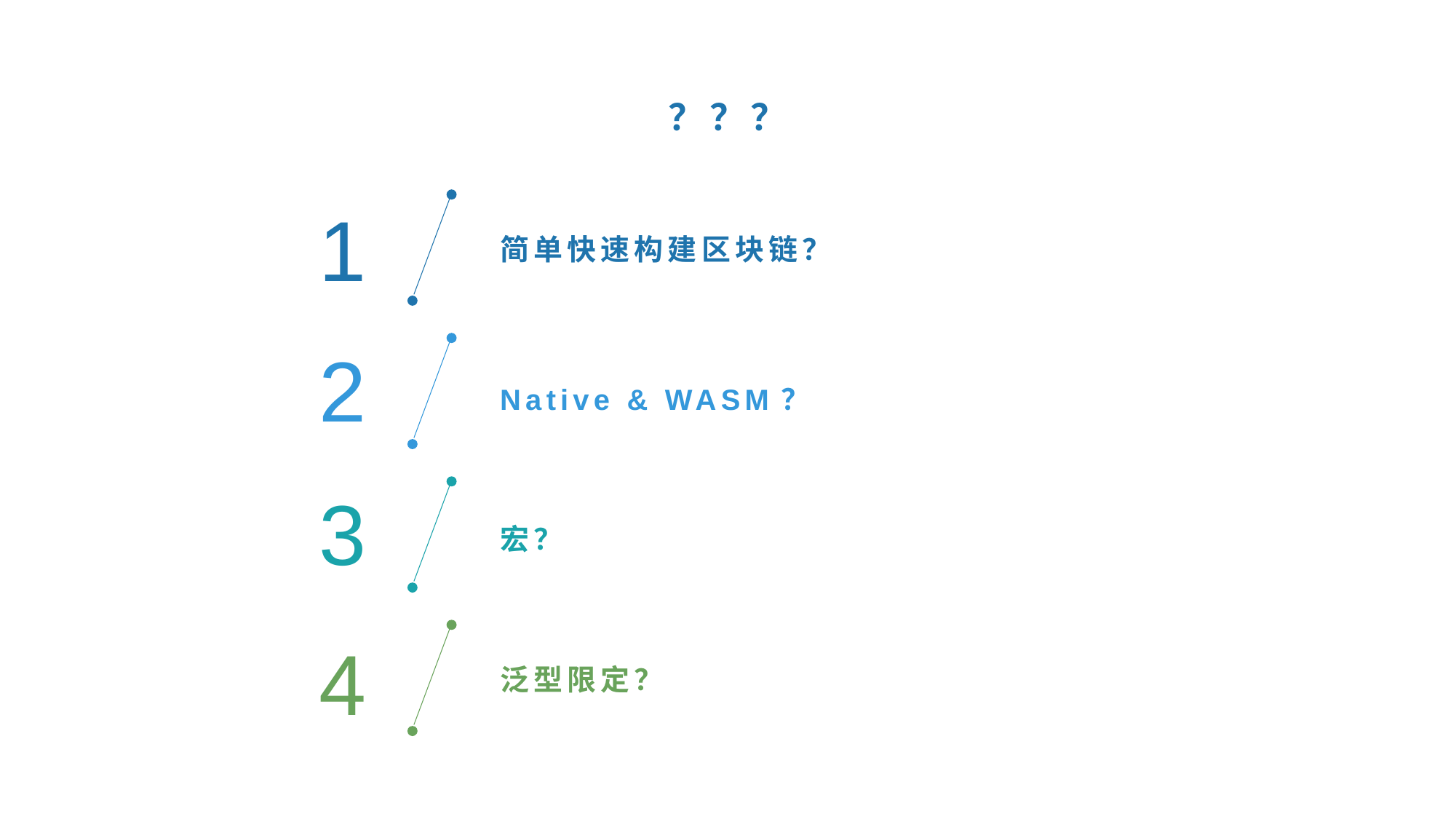

？？？
1

简单快速构建区块链？

2

Native & WASM？

3

宏？

4

泛型限定？